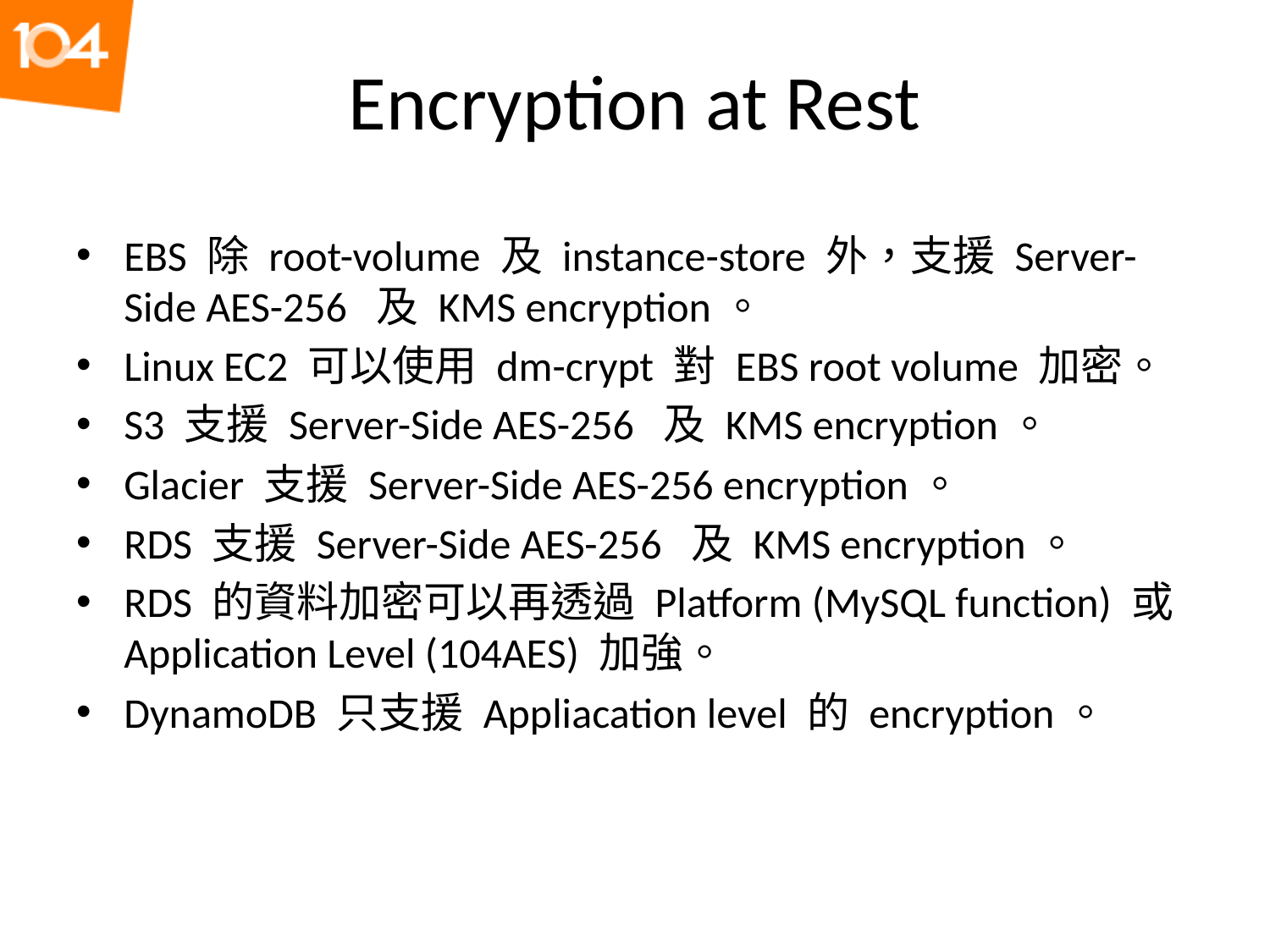

# Encryption at Rest
EBS 除 root-volume 及 instance-store 外，支援 Server-Side AES-256  及 KMS encryption。
Linux EC2 可以使用 dm-crypt 對 EBS root volume 加密。
S3 支援 Server-Side AES-256  及 KMS encryption。
Glacier 支援 Server-Side AES-256 encryption。
RDS 支援 Server-Side AES-256  及 KMS encryption。
RDS 的資料加密可以再透過 Platform (MySQL function) 或 Application Level (104AES) 加強。
DynamoDB 只支援 Appliacation level 的 encryption。